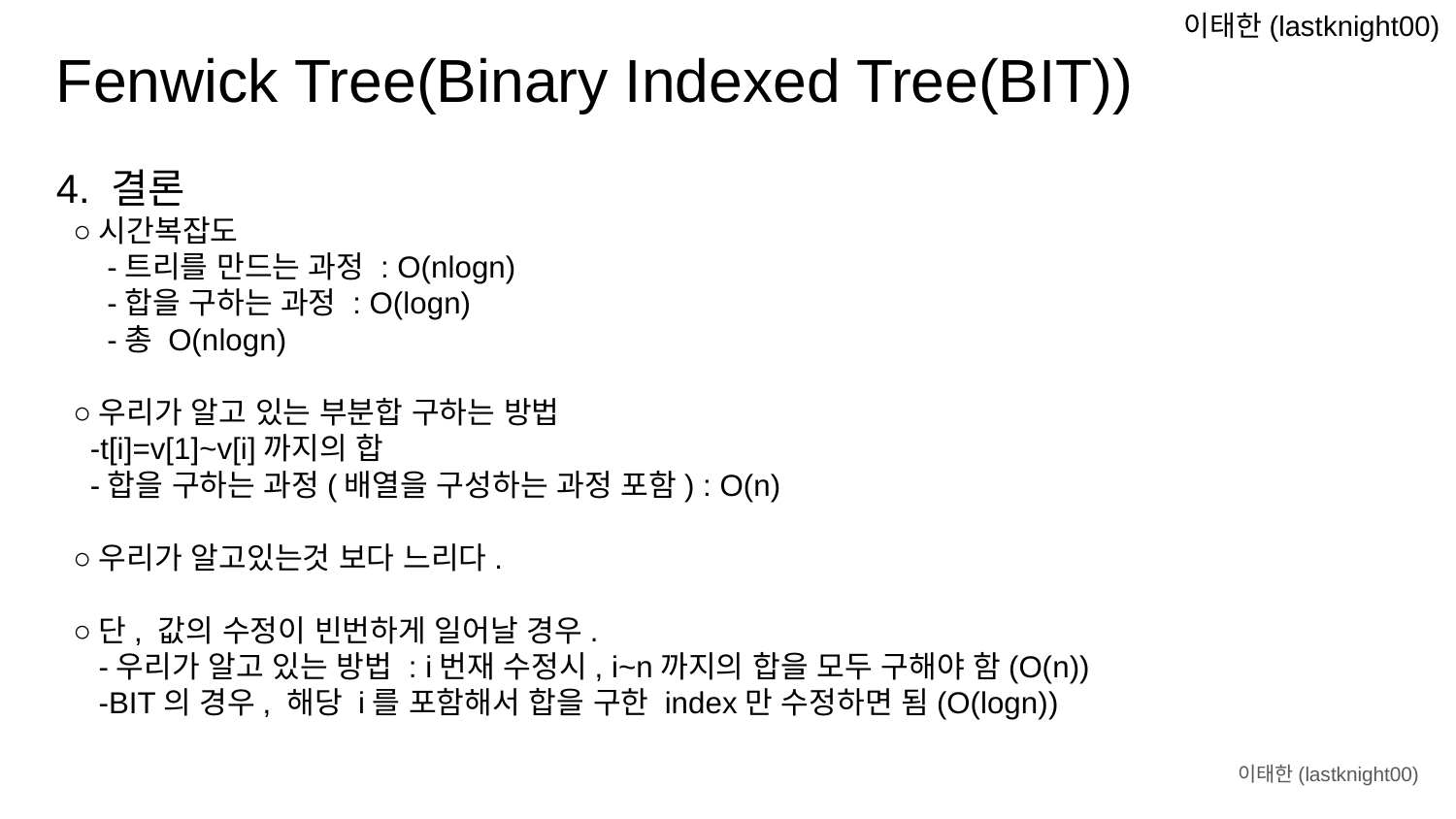

Fenwick Tree(Binary Indexed Tree(BIT))

4. 결론
  ○시간복잡도
      -트리를 만드는 과정 : O(nlogn)
      -합을 구하는 과정 : O(logn)
      -총 O(nlogn)

  ○우리가 알고 있는 부분합 구하는 방법
    -t[i]=v[1]~v[i]까지의 합
    -합을 구하는 과정(배열을 구성하는 과정 포함) : O(n)

  ○우리가 알고있는것 보다 느리다.

  ○단, 값의 수정이 빈번하게 일어날 경우.
     -우리가 알고 있는 방법 : i번재 수정시, i~n까지의 합을 모두 구해야 함(O(n))
     -BIT의 경우, 해당 i를 포함해서 합을 구한 index만 수정하면 됨(O(logn))